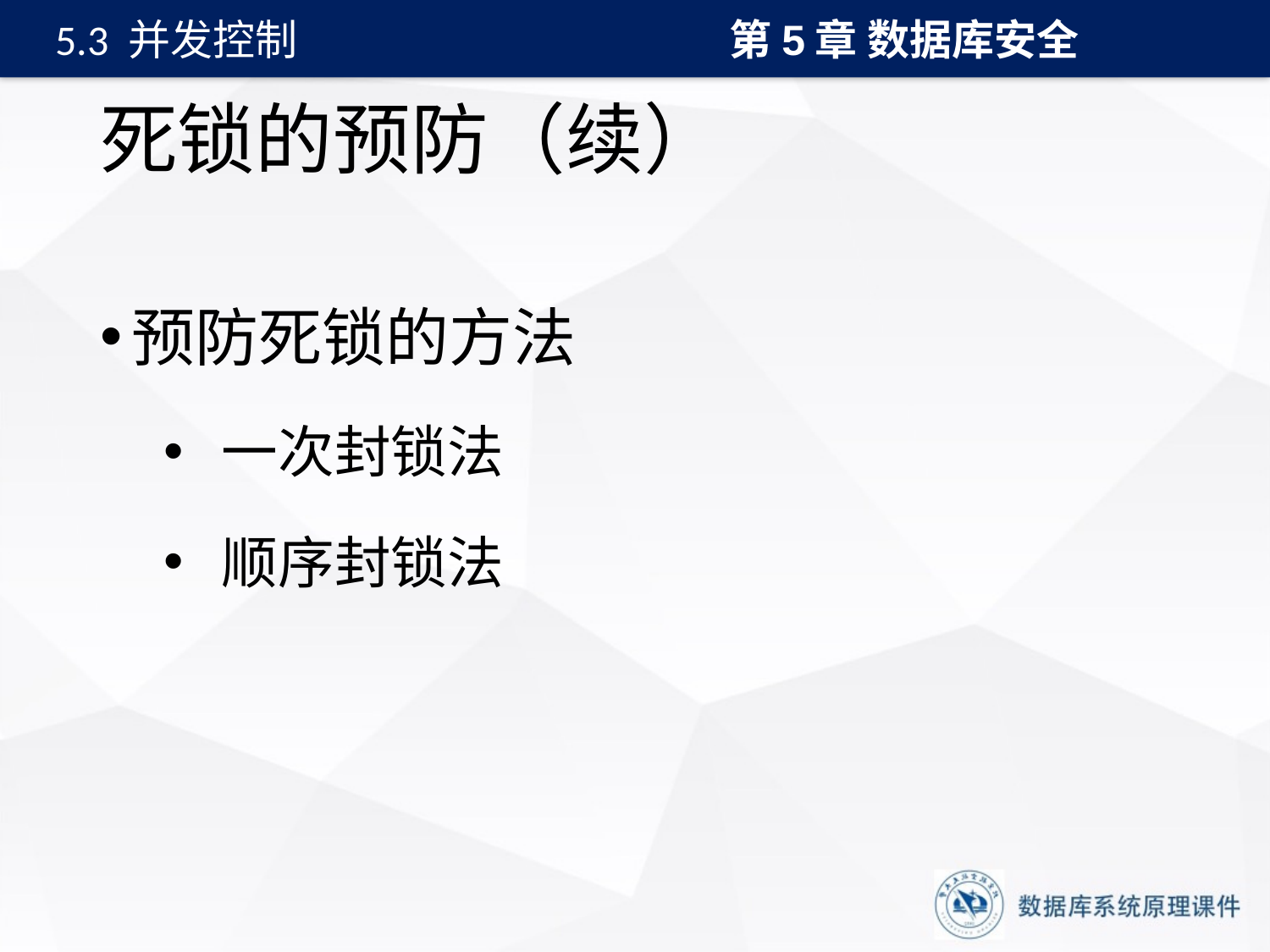

第5章 数据库安全
5.3 并发控制
# 死锁的预防（续）
预防死锁的方法
 一次封锁法
 顺序封锁法